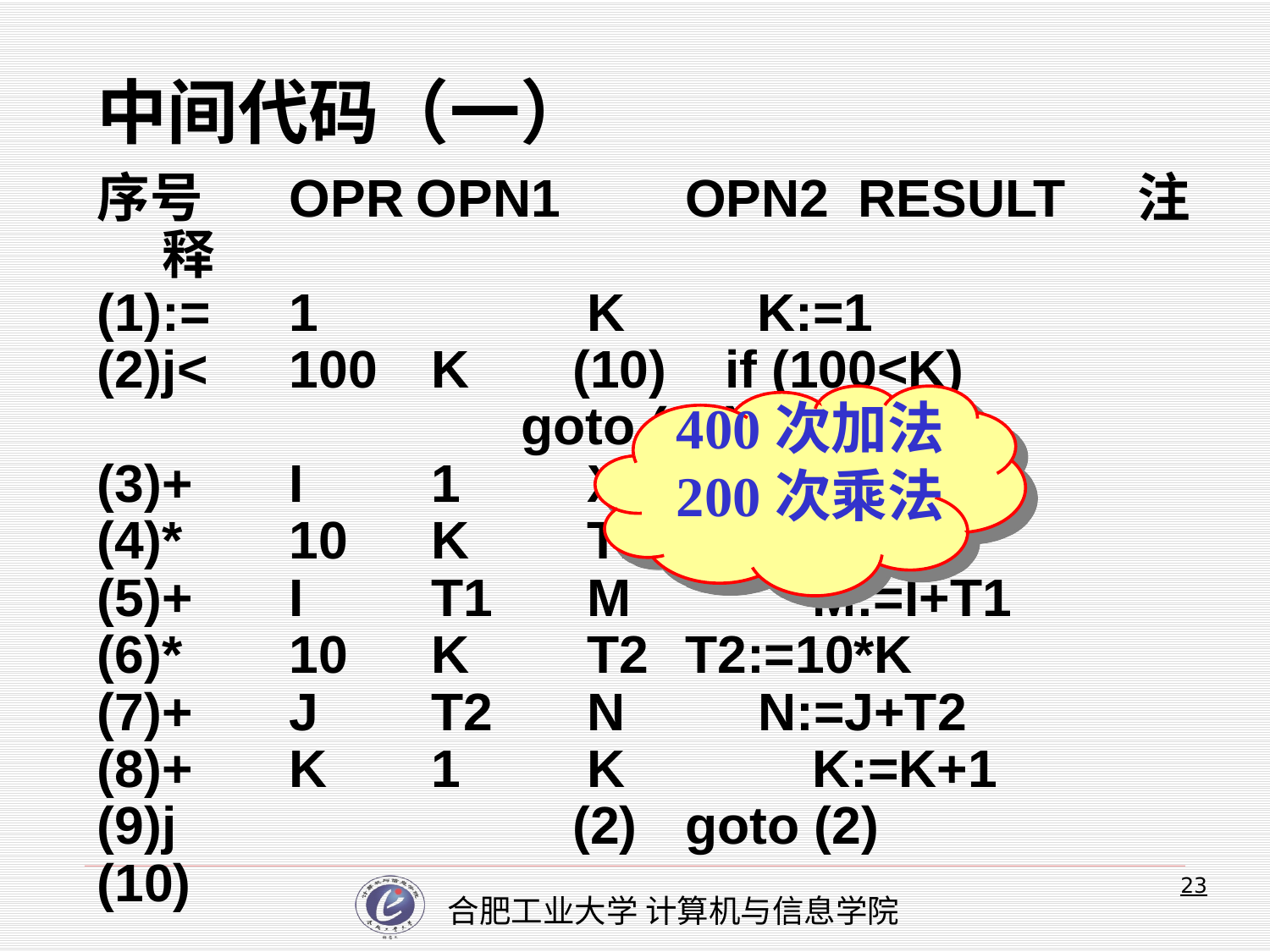

# 中间代码（一）
序号	OPR	OPN1	 OPN2  RESULT    注释
(1)	:=	1	 	   K         K:=1
(2)	j<	100	 K	  (10)    if (100<K)
                             goto (10)
(3)	+	I	 1	   X	      X:=I+1
(4)	*	10	 K	   T1	 T1:=10*K
(5)	+	I	 T1	   M   	 M:=I+T1
(6)	*	10	 K	   T2	 T2:=10*K
(7)	+	J	 T2	   N	      N:=J+T2
(8)	+	K	 1	   K    	 K:=K+1
(9)	j			  (2)	 goto (2)
(10)
400次加法
200次乘法
23